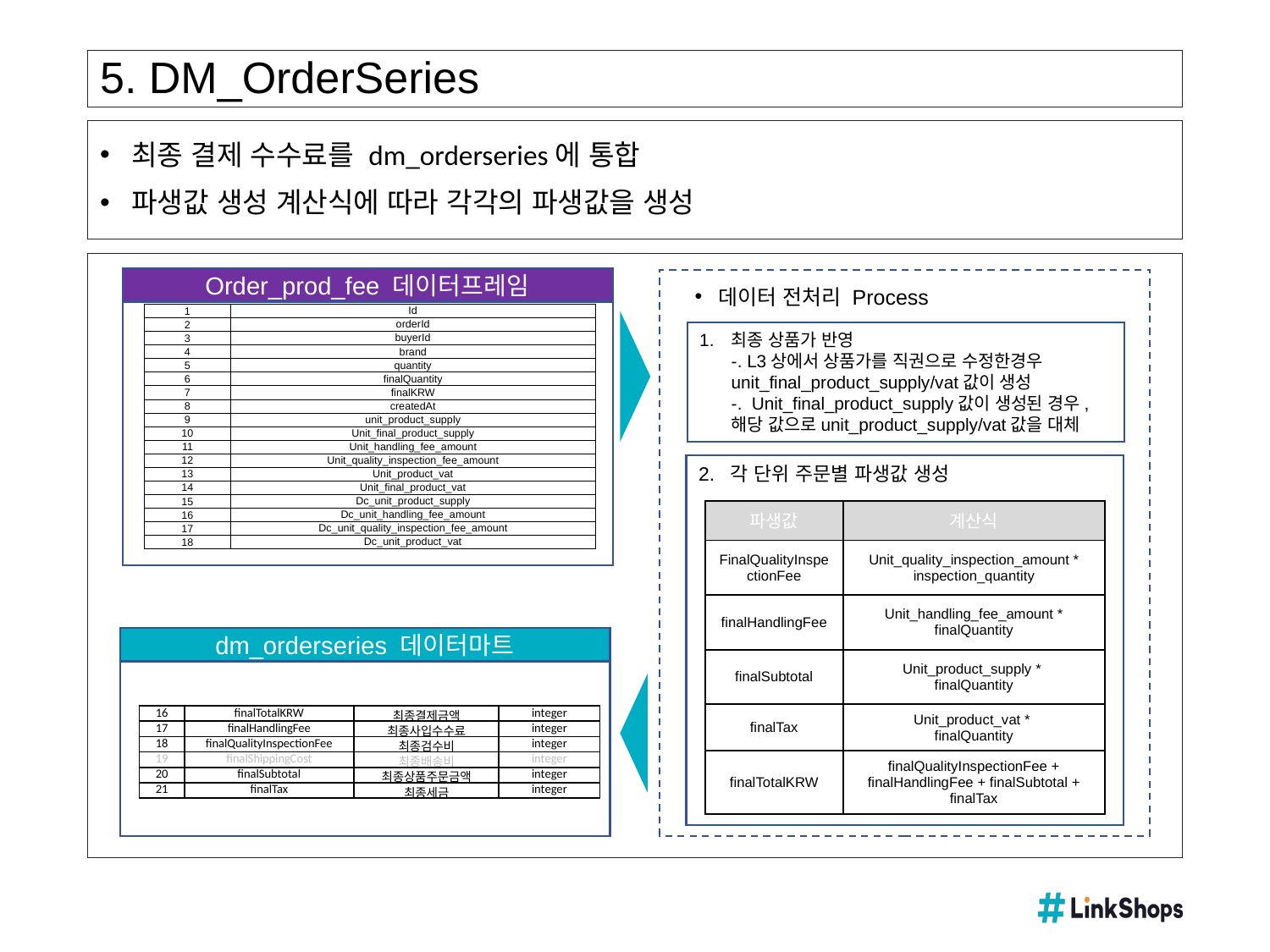

# 5. DM_OrderSeries
최종 결제 수수료를 dm_orderseries에 통합
파생값 생성 계산식에 따라 각각의 파생값을 생성
Order_prod_fee 데이터프레임

데이터 전처리 Process

| 1 | Id |
| --- | --- |
| 2 | orderId |
| 3 | buyerId |
| 4 | brand |
| 5 | quantity |
| 6 | finalQuantity |
| 7 | finalKRW |
| 8 | createdAt |
| 9 | unit\_product\_supply |
| 10 | Unit\_final\_product\_supply |
| 11 | Unit\_handling\_fee\_amount |
| 12 | Unit\_quality\_inspection\_fee\_amount |
| 13 | Unit\_product\_vat |
| 14 | Unit\_final\_product\_vat |
| 15 | Dc\_unit\_product\_supply |
| 16 | Dc\_unit\_handling\_fee\_amount |
| 17 | Dc\_unit\_quality\_inspection\_fee\_amount |
| 18 | Dc\_unit\_product\_vat |
최종 상품가 반영
-. L3상에서 상품가를 직권으로 수정한경우 unit_final_product_supply/vat값이 생성
-.  Unit_final_product_supply값이 생성된 경우, 해당 값으로unit_product_supply/vat값을 대체

각 단위 주문별 파생값 생성
| 파생값 | 계산식 |
| --- | --- |
| FinalQualityInspectionFee | Unit\_quality\_inspection\_amount \* inspection\_quantity |
| finalHandlingFee | Unit\_handling\_fee\_amount \* finalQuantity |
| finalSubtotal | Unit\_product\_supply \* finalQuantity |
| finalTax | Unit\_product\_vat \* finalQuantity |
| finalTotalKRW | finalQualityInspectionFee + finalHandlingFee + finalSubtotal + finalTax |
dm_orderseries 데이터마트

| 16 | finalTotalKRW | 최종결제금액 | integer |
| --- | --- | --- | --- |
| 17 | finalHandlingFee | 최종사입수수료 | integer |
| 18 | finalQualityInspectionFee | 최종검수비 | integer |
| 19 | finalShippingCost | 최종배송비 | integer |
| 20 | finalSubtotal | 최종상품주문금액 | integer |
| 21 | finalTax | 최종세금 | integer |